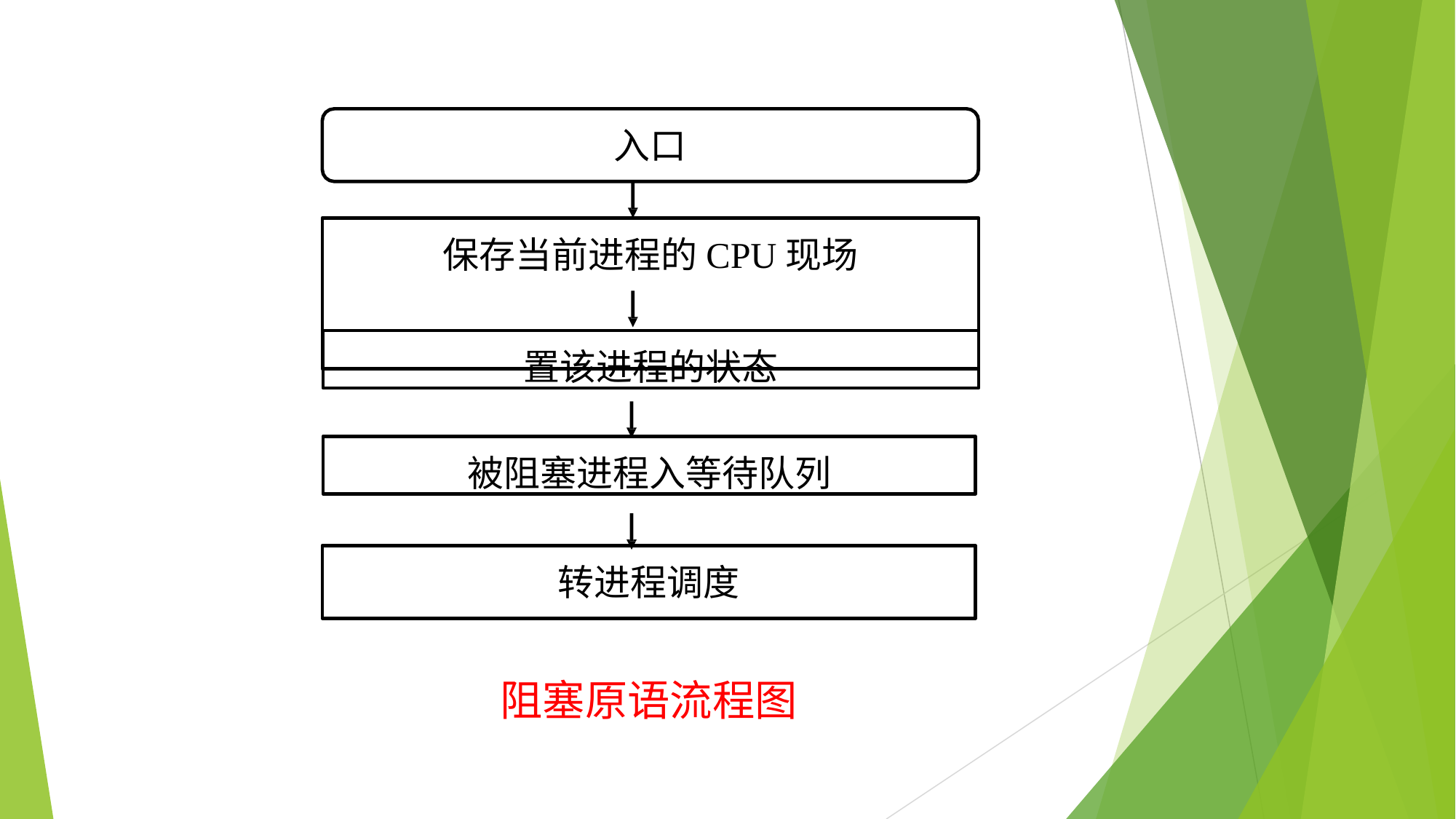

入口

# 保存当前进程的CPU现场

置该进程的状态

被阻塞进程入等待队列
转进程调度

阻塞原语流程图